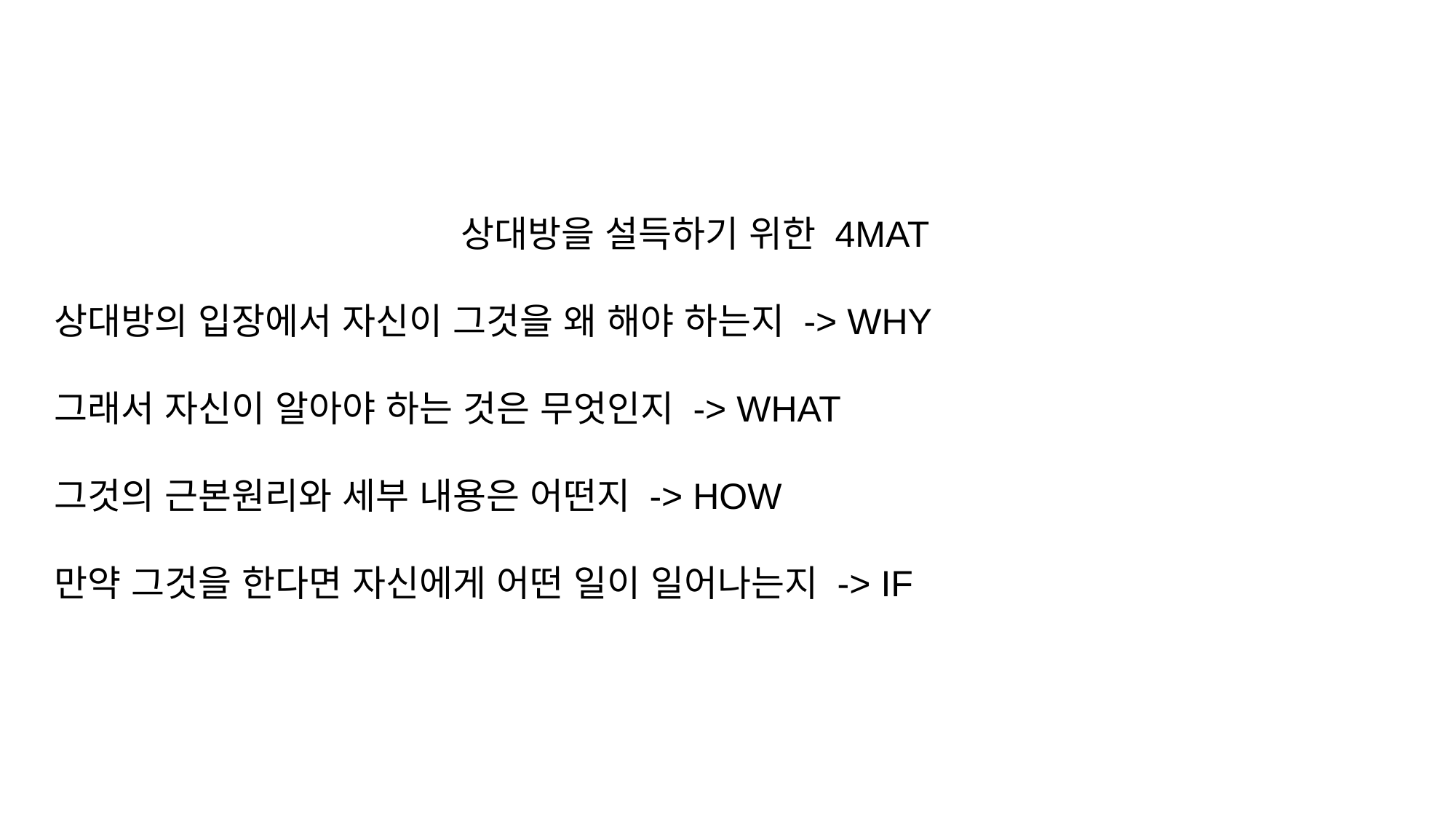

상대방을 설득하기 위한 4MAT

상대방의 입장에서 자신이 그것을 왜 해야 하는지 -> WHY

그래서 자신이 알아야 하는 것은 무엇인지 -> WHAT

그것의 근본원리와 세부 내용은 어떤지 -> HOW

만약 그것을 한다면 자신에게 어떤 일이 일어나는지 -> IF